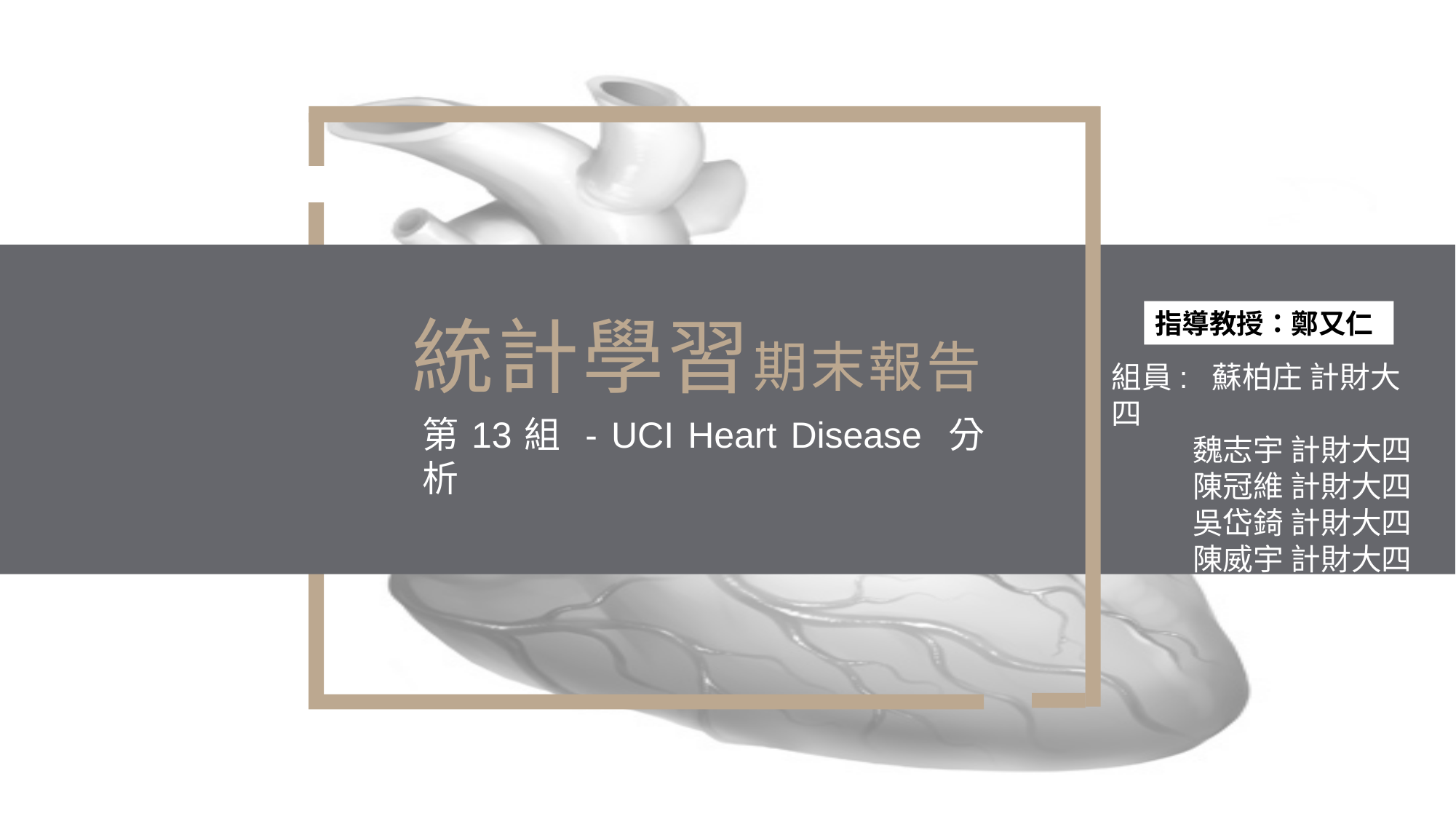

統計學習期末報告
指導教授：鄭又仁
組員:  蘇柏庄 計財大四
           魏志宇 計財大四
           陳冠維 計財大四
           吳岱錡 計財大四
           陳威宇 計財大四
第13組 - UCI Heart Disease 分析